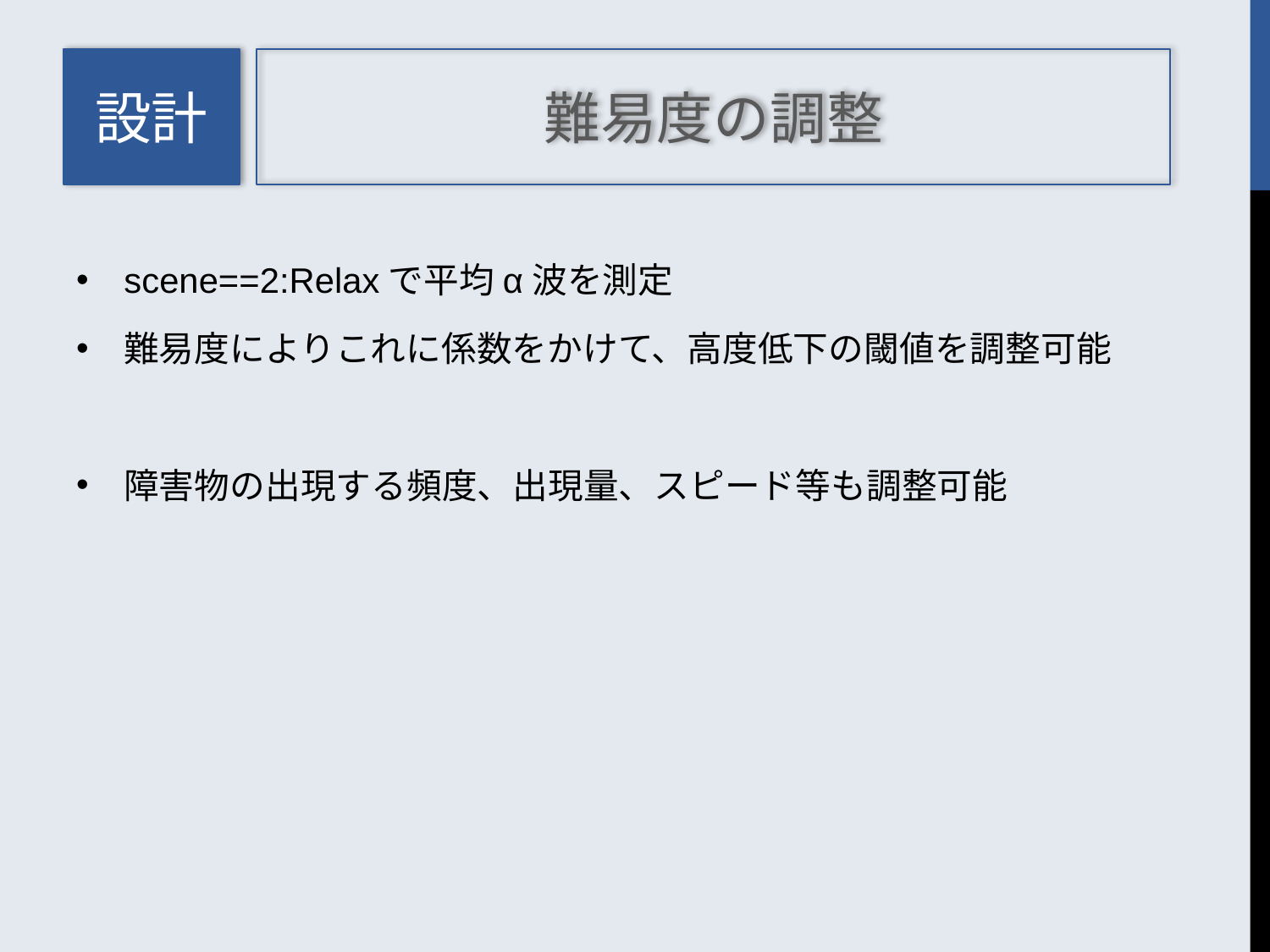

設計
難易度の調整
scene==2:Relaxで平均α波を測定
難易度によりこれに係数をかけて、高度低下の閾値を調整可能

障害物の出現する頻度、出現量、スピード等も調整可能